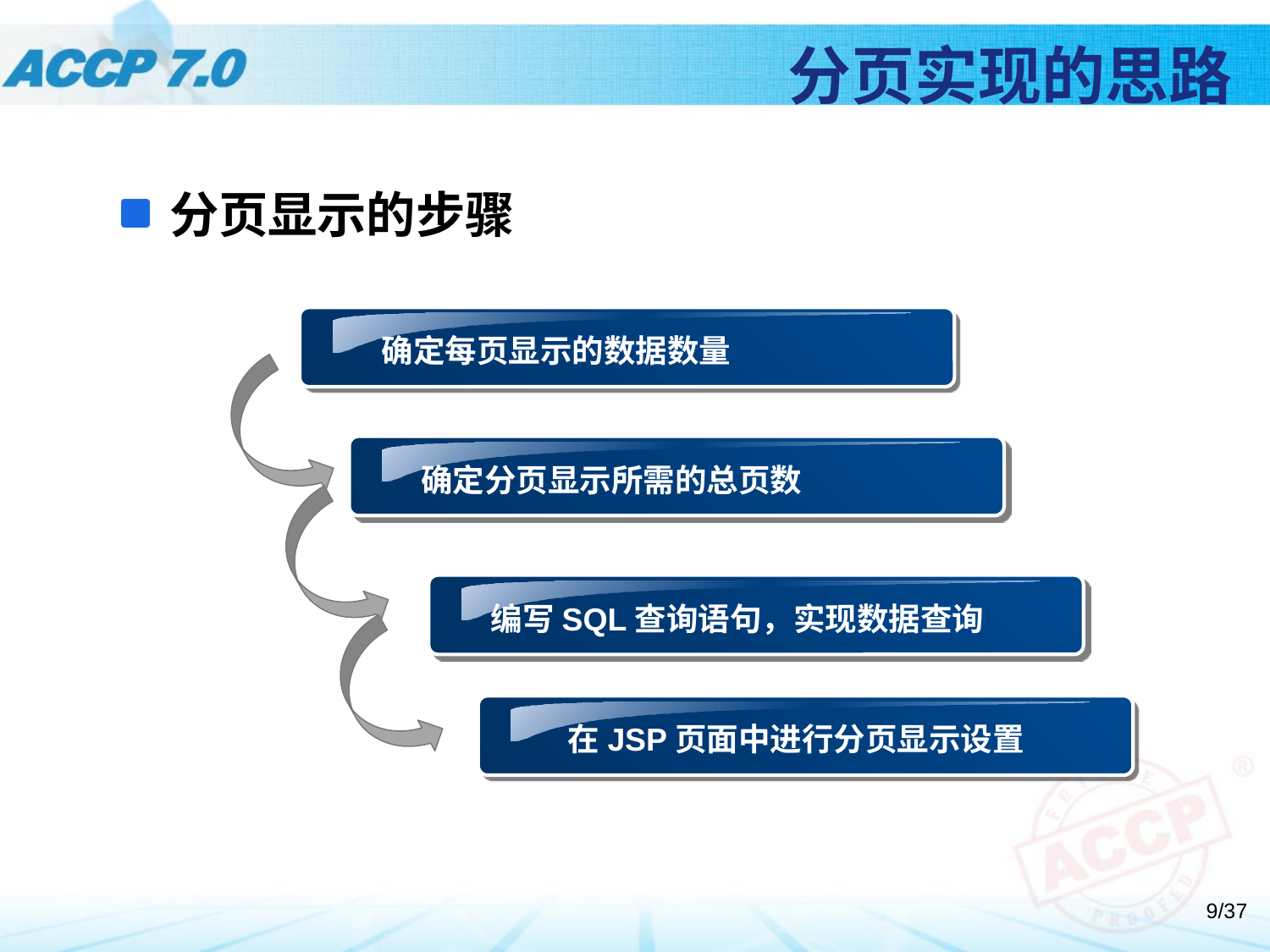

# 分页实现的思路
分页显示的步骤

确定每页显示的数据数量

确定分页显示所需的总页数

编写SQL查询语句，实现数据查询

在JSP页面中进行分页显示设置

9/37